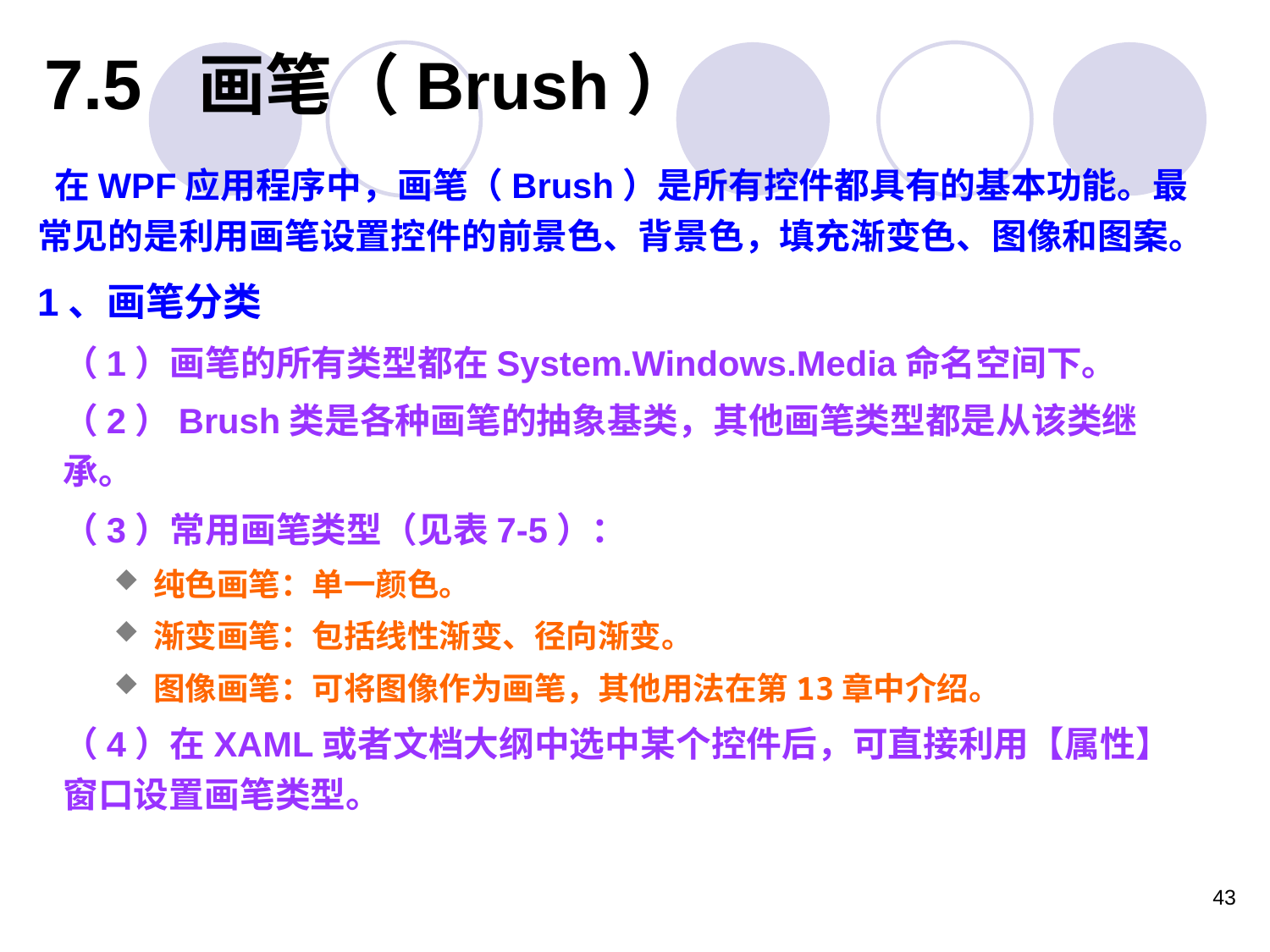

7.5  画笔（Brush）
 在WPF应用程序中，画笔（Brush）是所有控件都具有的基本功能。最常见的是利用画笔设置控件的前景色、背景色，填充渐变色、图像和图案。
1、画笔分类
（1）画笔的所有类型都在System.Windows.Media命名空间下。
（2）Brush类是各种画笔的抽象基类，其他画笔类型都是从该类继承。
（3）常用画笔类型（见表7-5）：
纯色画笔：单一颜色。
渐变画笔：包括线性渐变、径向渐变。
图像画笔：可将图像作为画笔，其他用法在第13章中介绍。
（4）在XAML或者文档大纲中选中某个控件后，可直接利用【属性】窗口设置画笔类型。
43